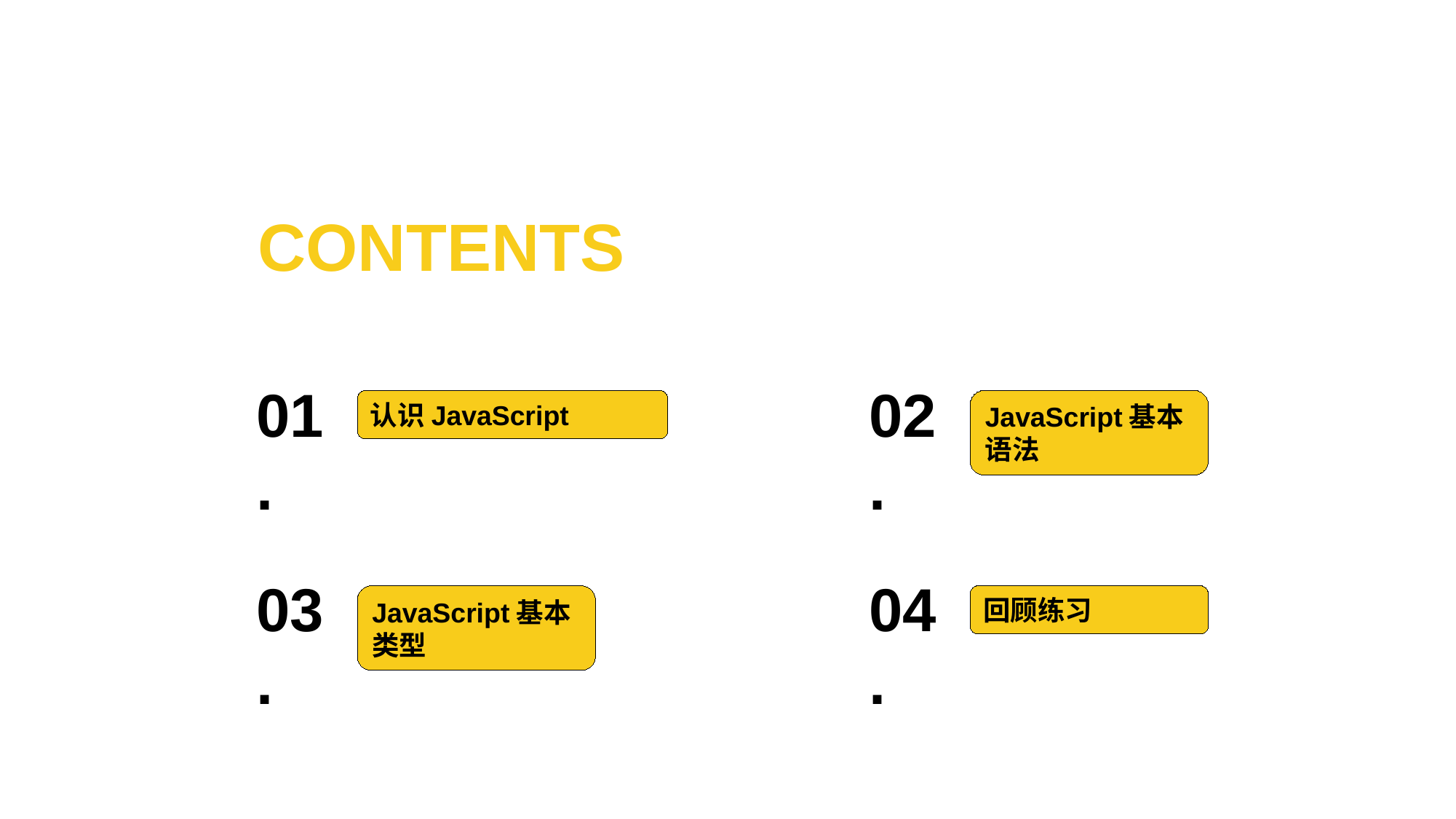

CONTENTS
01.
02.
认识JavaScript
JavaScript基本语法
03.
04.
JavaScript基本类型
回顾练习